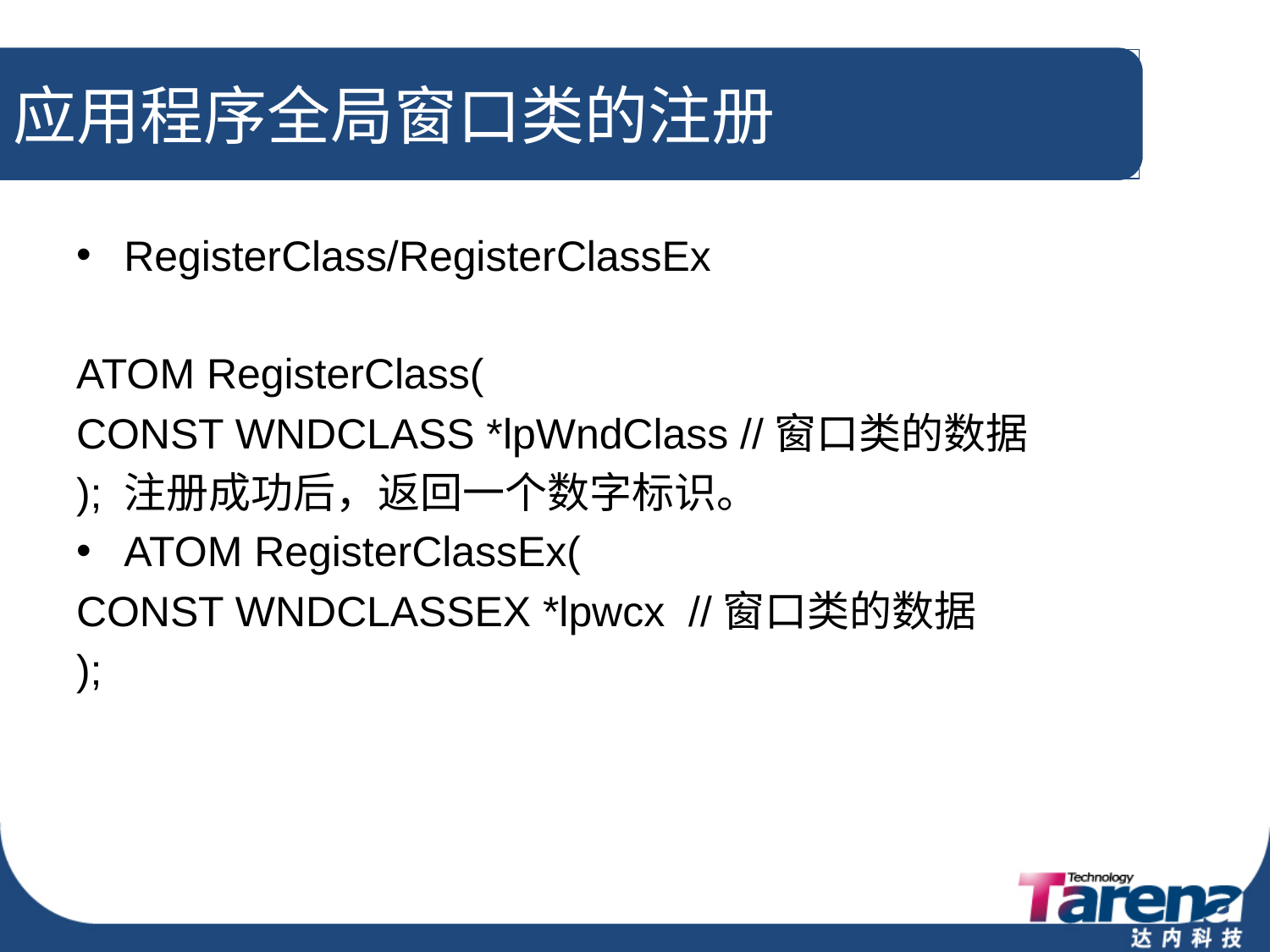

# 应用程序全局窗口类的注册
RegisterClass/RegisterClassEx

ATOM RegisterClass(
CONST WNDCLASS *lpWndClass //窗口类的数据
); 注册成功后，返回一个数字标识。
ATOM RegisterClassEx(
CONST WNDCLASSEX *lpwcx  //窗口类的数据
);